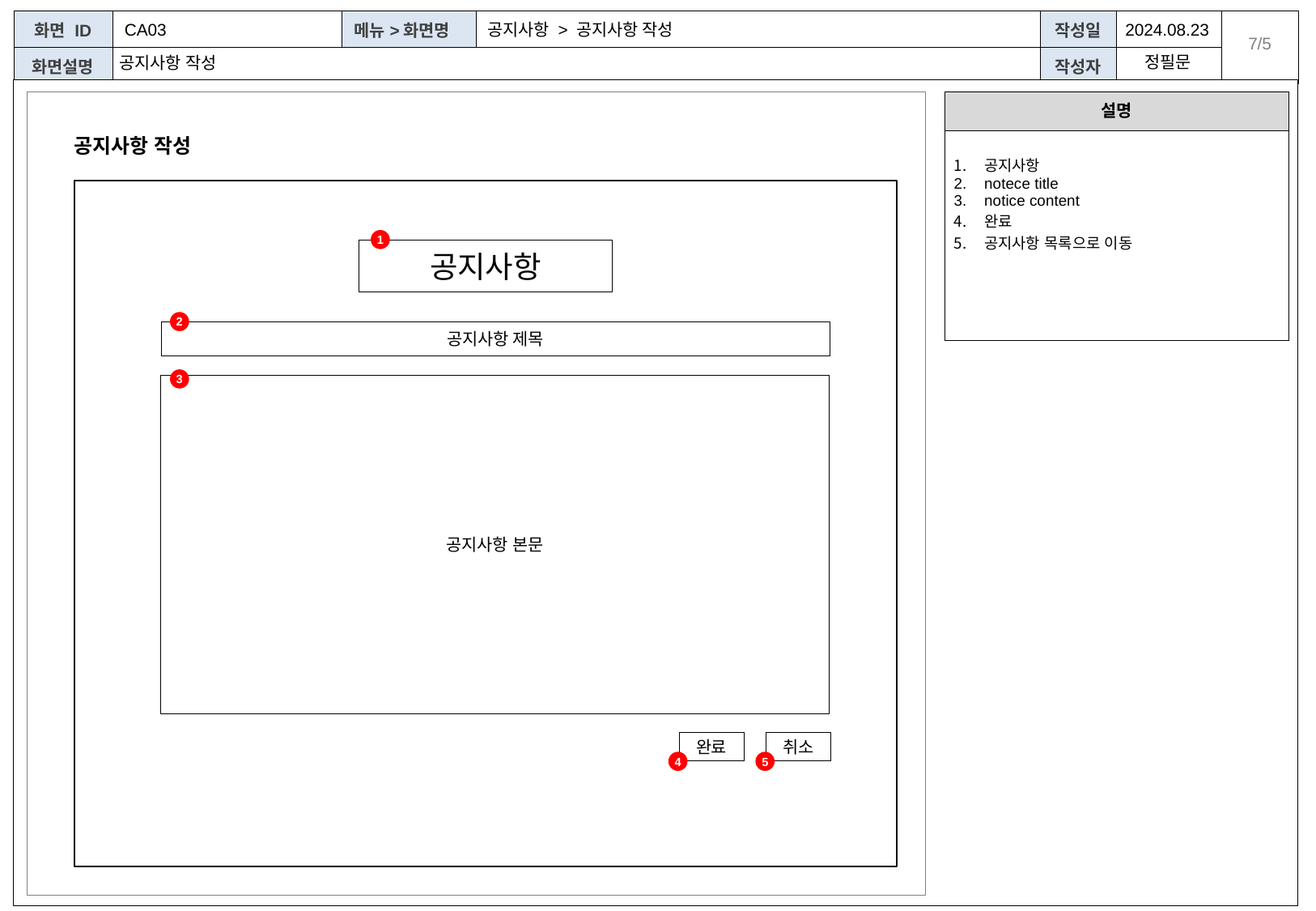

CA03
공지사항 > 공지사항 작성
2024.08.23
정필문
# 공지사항 작성

| 설명 |
| --- |
| 공지사항 notece title notice content 완료 공지사항 목록으로 이동 |
공지사항 작성

1
공지사항
2
공지사항 제목
3
공지사항 본문
완료
취소
4
5